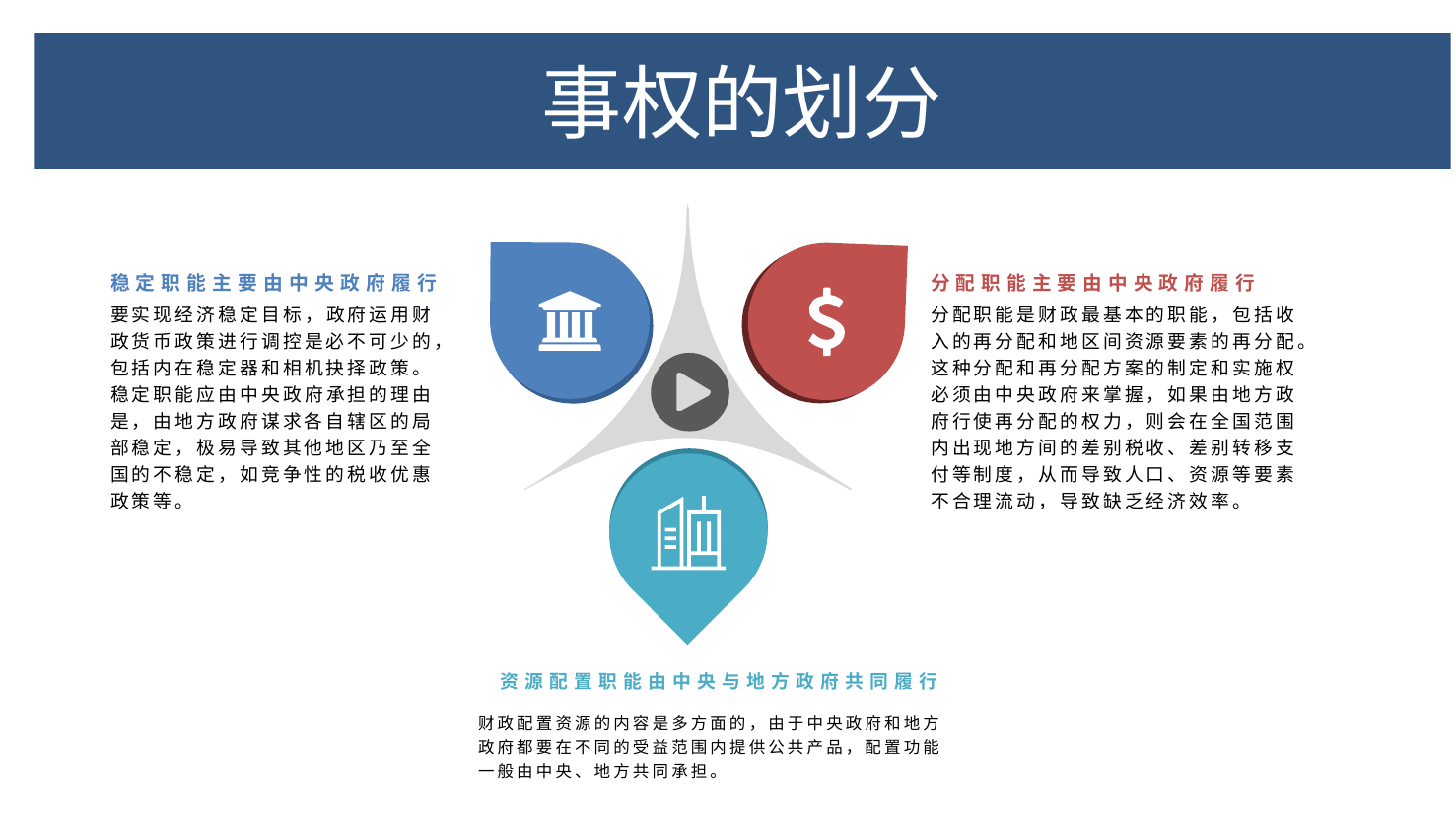

二、各级政府间预算管理体系及职权
# 事权的划分

稳定职能主要由中央政府履行
分配职能主要由中央政府履行

要实现经济稳定目标，政府运用财政货币政策进行调控是必不可少的，包括内在稳定器和相机抉择政策。稳定职能应由中央政府承担的理由是，由地方政府谋求各自辖区的局部稳定，极易导致其他地区乃至全国的不稳定，如竞争性的税收优惠政策等。
分配职能是财政最基本的职能，包括收入的再分配和地区间资源要素的再分配。这种分配和再分配方案的制定和实施权必须由中央政府来掌握，如果由地方政府行使再分配的权力，则会在全国范围内出现地方间的差别税收、差别转移支付等制度，从而导致人口、资源等要素不合理流动，导致缺乏经济效率。

资源配置职能由中央与地方政府共同履行
财政配置资源的内容是多方面的，由于中央政府和地方政府都要在不同的受益范围内提供公共产品，配置功能一般由中央、地方共同承担。